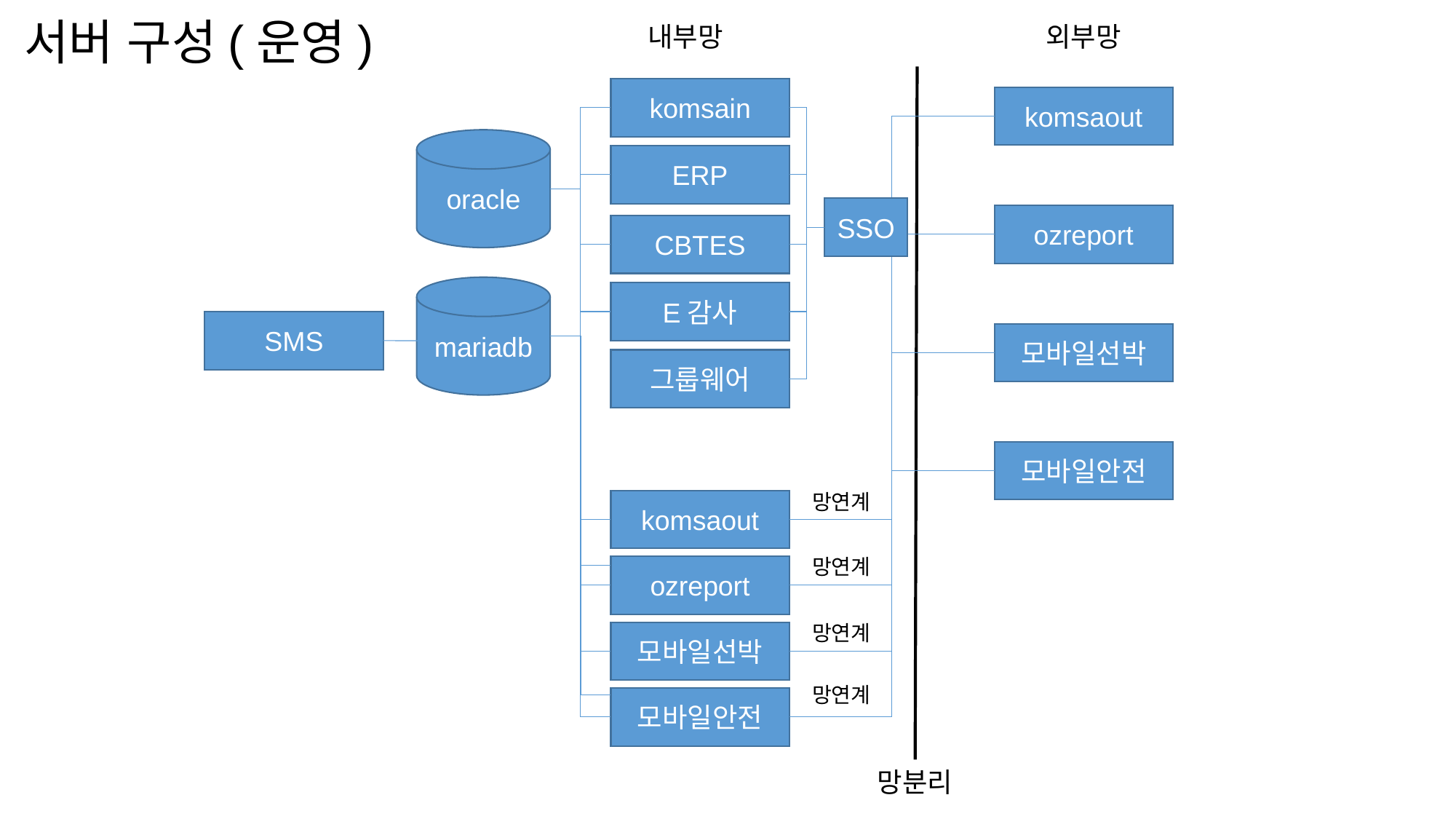

# 서버 구성(운영)
내부망
외부망
komsain
komsaout
oracle
ERP
SSO
ozreport
CBTES
mariadb
E감사
SMS
모바일선박
그룹웨어
모바일안전
망연계
komsaout
망연계
ozreport
망연계
모바일선박
망연계
모바일안전
망분리